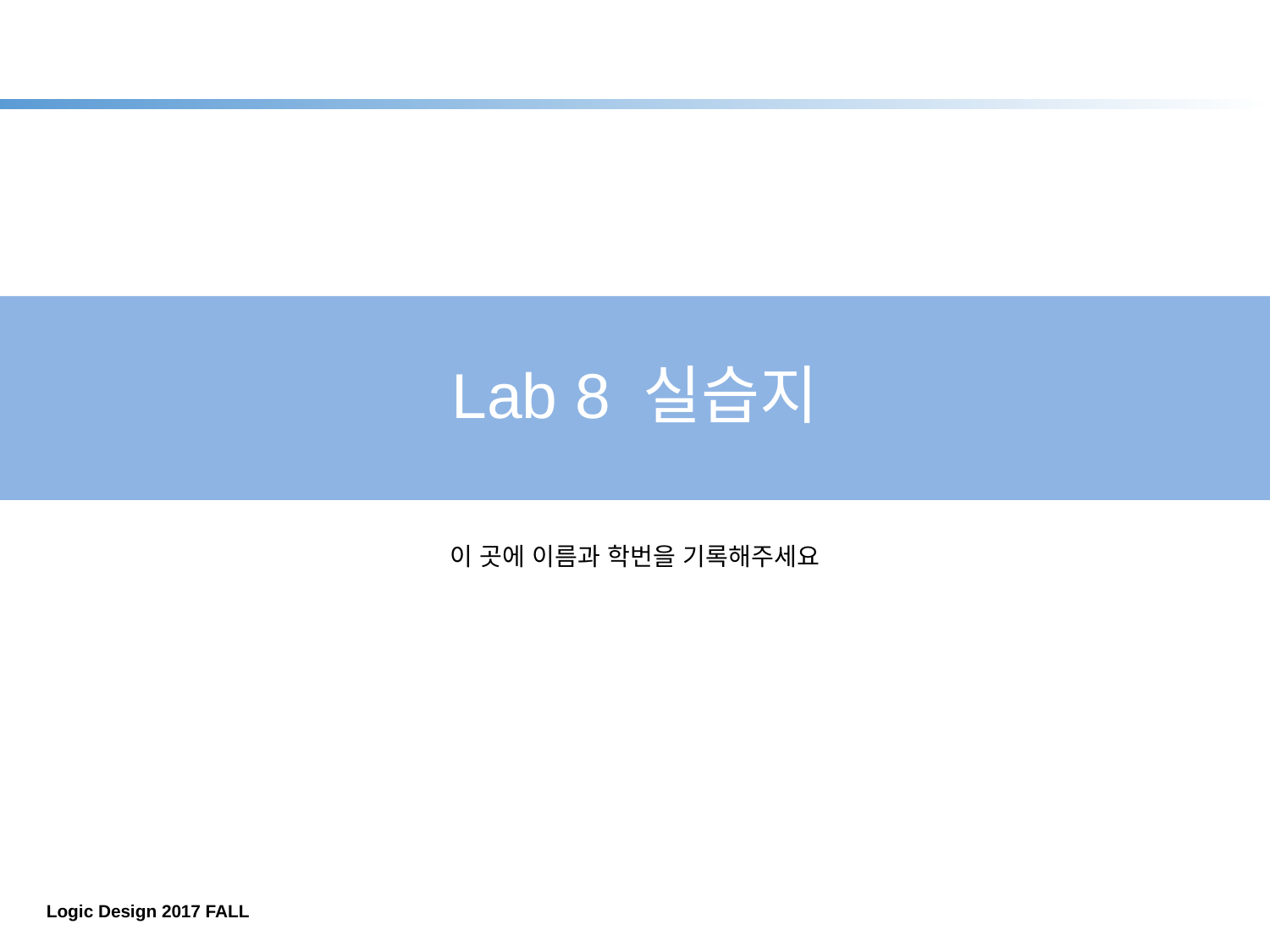

# Lab 8 실습지
이 곳에 이름과 학번을 기록해주세요